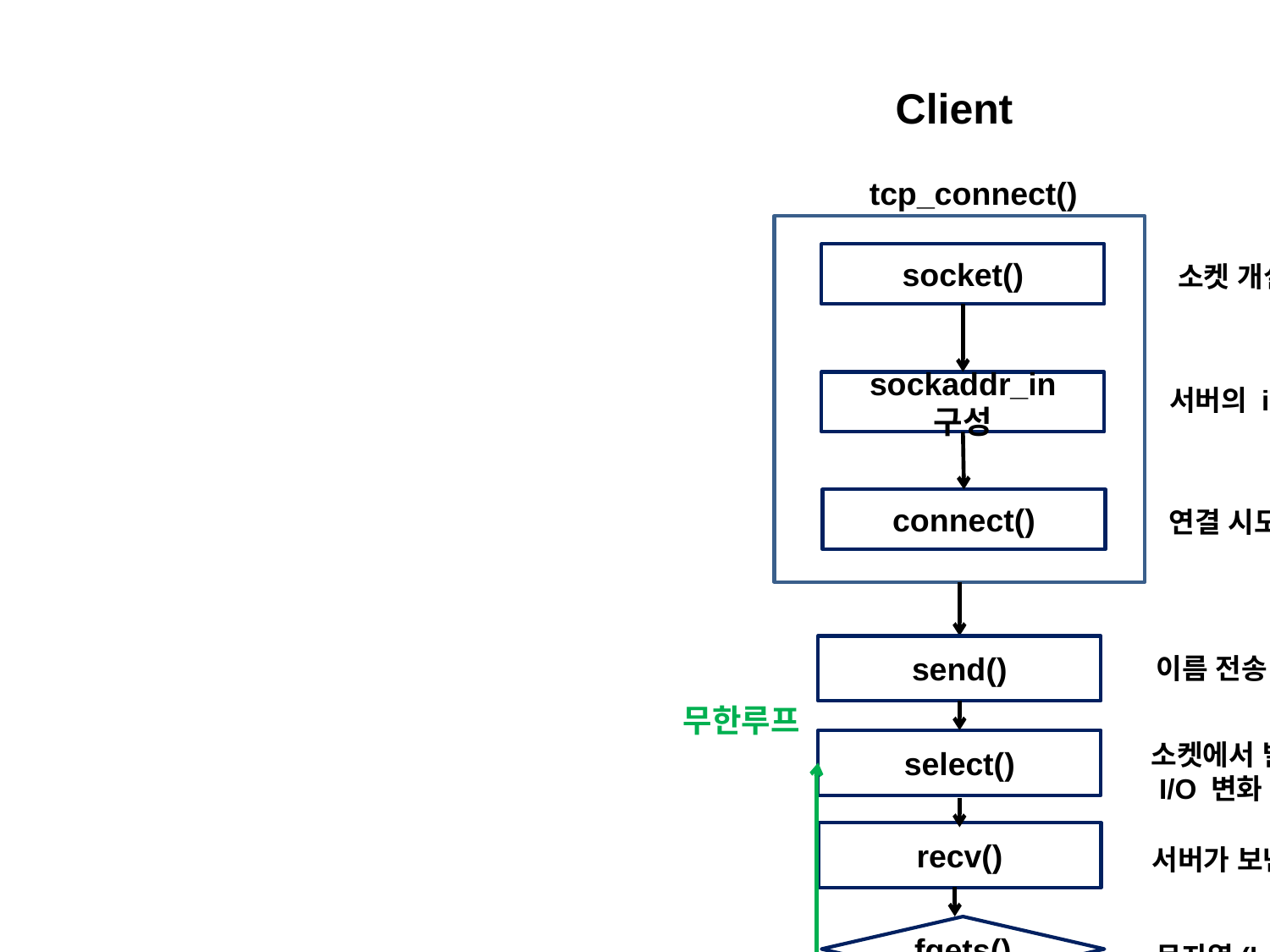

Client
tcp_connect()

socket()
소켓 개설
sockaddr_in 구성
서버의 ip주소와 포트번호 지정
connect()
연결 시도
send()
이름 전송
무한루프
select()
소켓에서 발생하는
 I/O 변화 기다림
recv()
서버가 보낸 메시지 저장
fgets()
문자열(bufmsg) 읽어들임
yes
send()
연결된 소켓에게 문자열(bufmsg)
보냄
yes
strstr(문자열, “/exit”)
bufmsg에 저장된 문자열이 /exit 이면
no
strstr(문자열, 명령어)
bufmsg에 저장된 문자열이 명령어이면
yes
recv()
연결된 소켓으로부터 문자열(buffer)을 받음
memset()
buffer 초기화
exit()
프로그램 종료